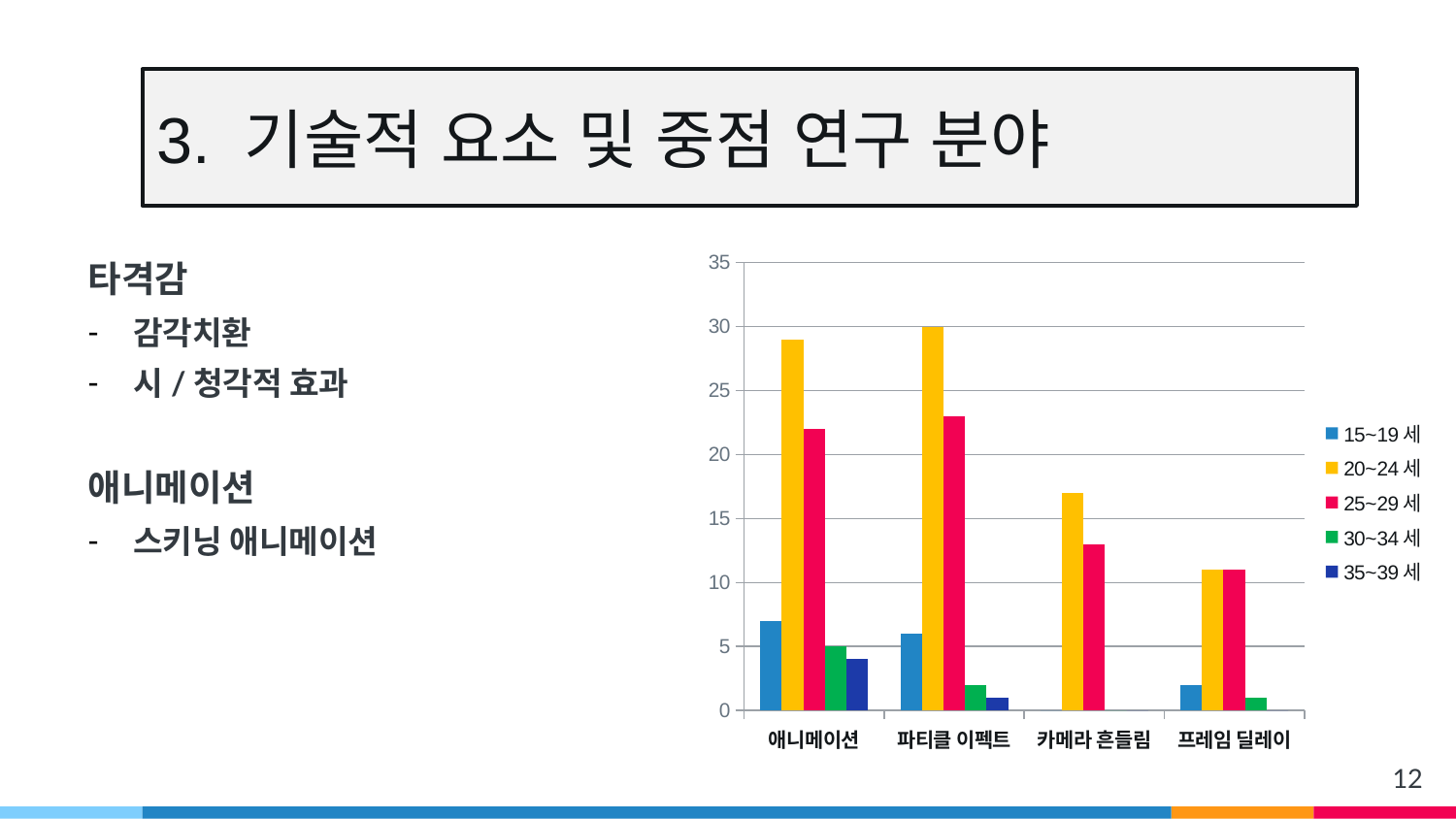

# 3. 기술적 요소 및 중점 연구 분야

### Chart

| Category | 15~19세 | 20~24세 | 25~29세 | 30~34세 | 35~39세 |
|---|---|---|---|---|---|
| 애니메이션 | 7.0 | 29.0 | 22.0 | 5.0 | 4.0 |
| 파티클 이펙트 | 6.0 | 30.0 | 23.0 | 2.0 | 1.0 |
| 카메라 흔들림 | 0.0 | 17.0 | 13.0 | 0.0 | 0.0 |
| 프레임 딜레이 | 2.0 | 11.0 | 11.0 | 1.0 | 0.0 |
타격감
감각치환
시/청각적 효과

애니메이션
스키닝 애니메이션
12